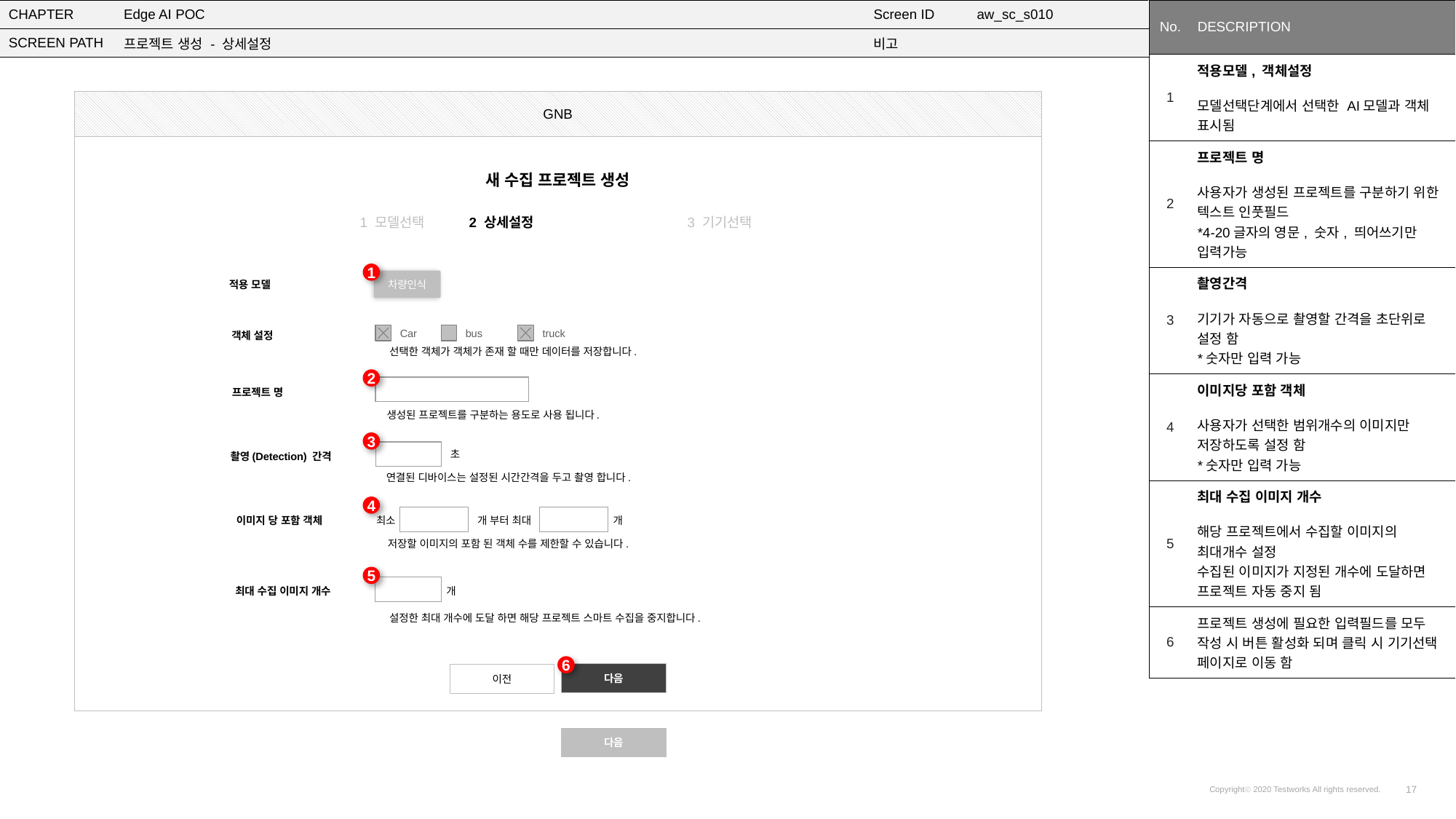

| CHAPTER | Edge AI POC | Screen ID | aw\_sc\_s010 |
| --- | --- | --- | --- |
| SCREEN PATH | 프로젝트 생성 - 상세설정 | 비고 |  |
| No. | DESCRIPTION |
| --- | --- |
| 1 | 적용모델, 객체설정 모델선택단계에서 선택한 AI모델과 객체 표시됨 |
| 2 | 프로젝트 명 사용자가 생성된 프로젝트를 구분하기 위한 텍스트 인풋필드 \*4-20글자의 영문, 숫자, 띄어쓰기만 입력가능 |
| 3 | 촬영간격 기기가 자동으로 촬영할 간격을 초단위로 설정 함 \*숫자만 입력 가능 |
| 4 | 이미지당 포함 객체 사용자가 선택한 범위개수의 이미지만 저장하도록 설정 함 \*숫자만 입력 가능 |
| 5 | 최대 수집 이미지 개수 해당 프로젝트에서 수집할 이미지의 최대개수 설정 수집된 이미지가 지정된 개수에 도달하면 프로젝트 자동 중지 됨 |
| 6 | 프로젝트 생성에 필요한 입력필드를 모두 작성 시 버튼 활성화 되며 클릭 시 기기선택 페이지로 이동 함 |
GNB

새 수집 프로젝트 생성
1 모델선택	2 상세설정		3 기기선택
1
차량인식
적용 모델
Car
bus
truck

객체 설정
선택한 객체가 객체가 존재 할 때만 데이터를 저장합니다.
2

프로젝트 명
생성된 프로젝트를 구분하는 용도로 사용 됩니다.
3

초
촬영(Detection) 간격
연결된 디바이스는 설정된 시간간격을 두고 촬영 합니다.
4

이미지 당 포함 객체
최소
개 부터 최대
개
저장할 이미지의 포함 된 객체 수를 제한할 수 있습니다.
5

개
최대 수집 이미지 개수
설정한 최대 개수에 도달 하면 해당 프로젝트 스마트 수집을 중지합니다.
6
다음
이전
다음